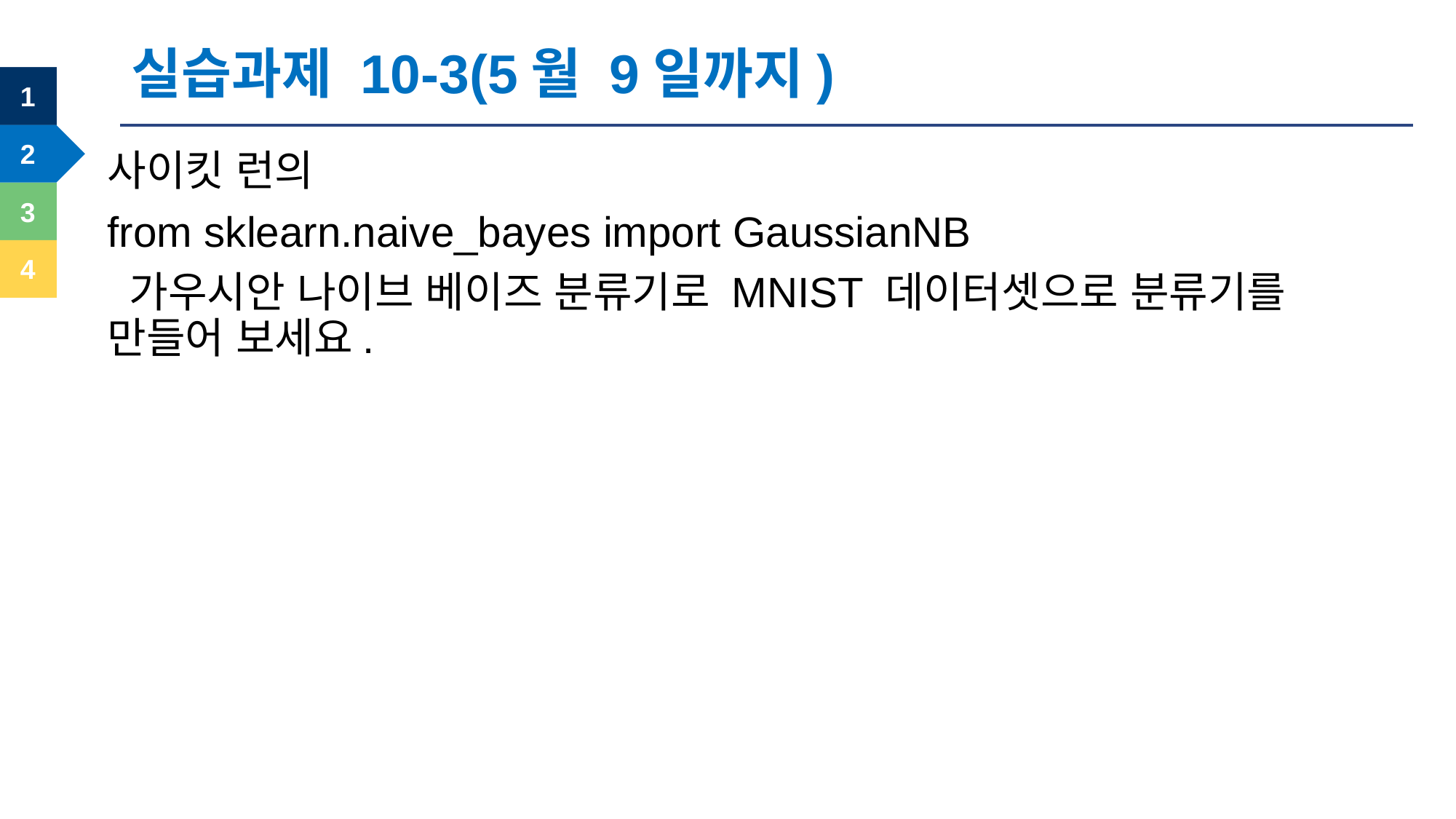

실습과제 10-3(5월 9일까지)
사이킷 런의
from sklearn.naive_bayes import GaussianNB
 가우시안 나이브 베이즈 분류기로 MNIST 데이터셋으로 분류기를 만들어 보세요.